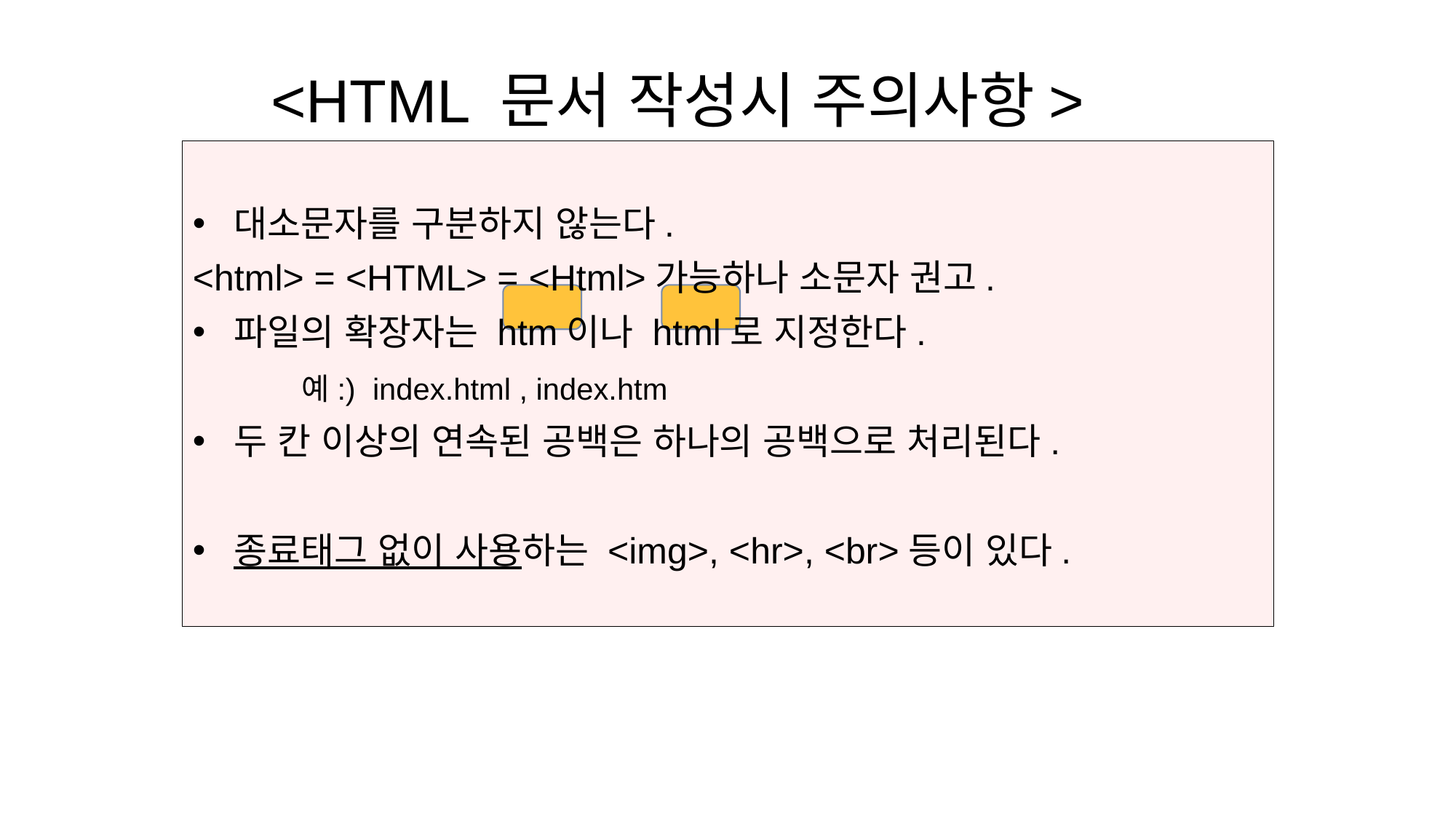

# <HTML 문서 작성시 주의사항>

대소문자를 구분하지 않는다.
<html> = <HTML> = <Html>가능하나 소문자 권고.
파일의 확장자는 htm이나 html로 지정한다.
	예:)  index.html , index.htm
두 칸 이상의 연속된 공백은 하나의 공백으로 처리된다.

종료태그 없이 사용하는 <img>, <hr>, <br>등이 있다.